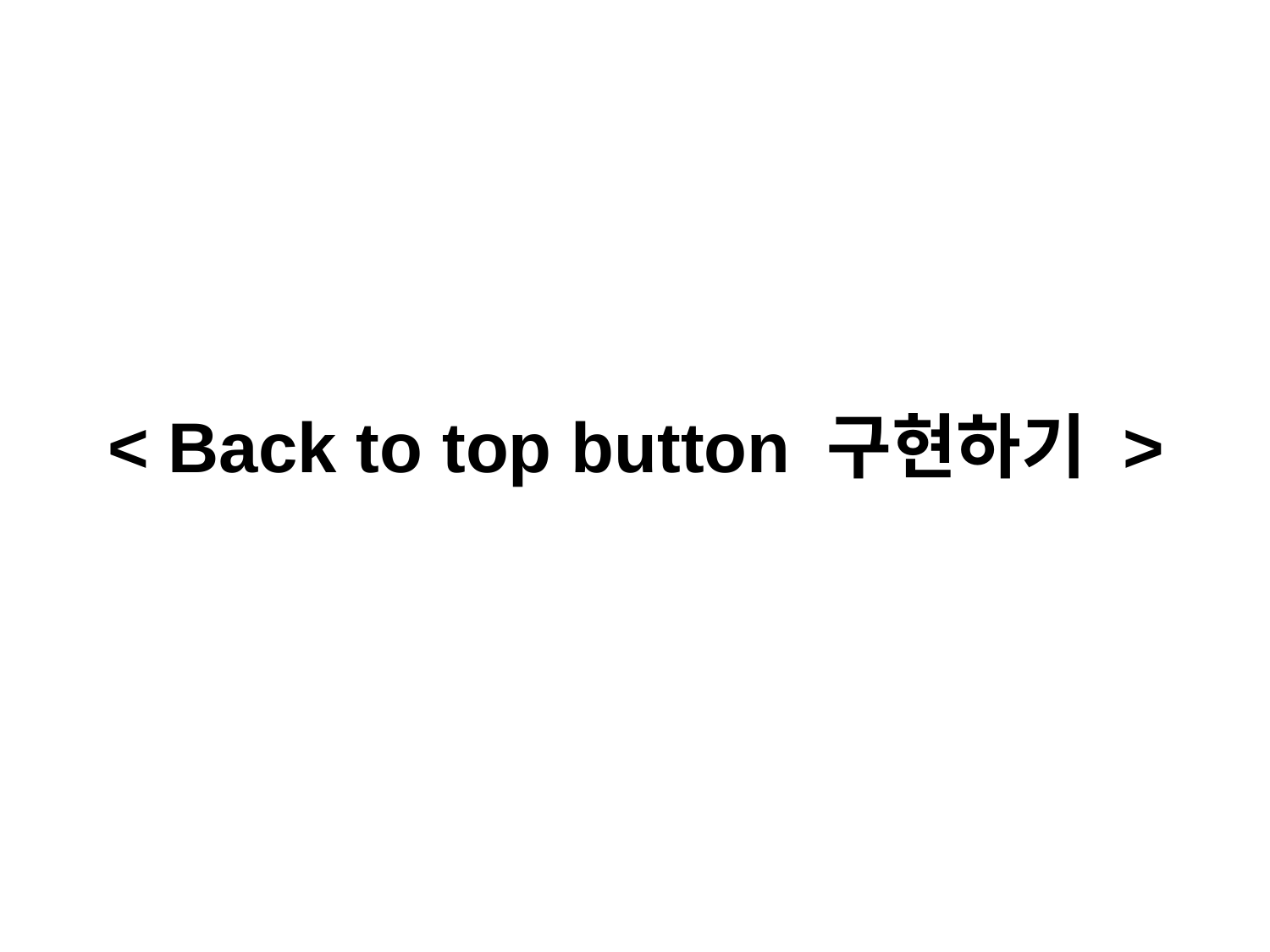

< Back to top button 구현하기 >